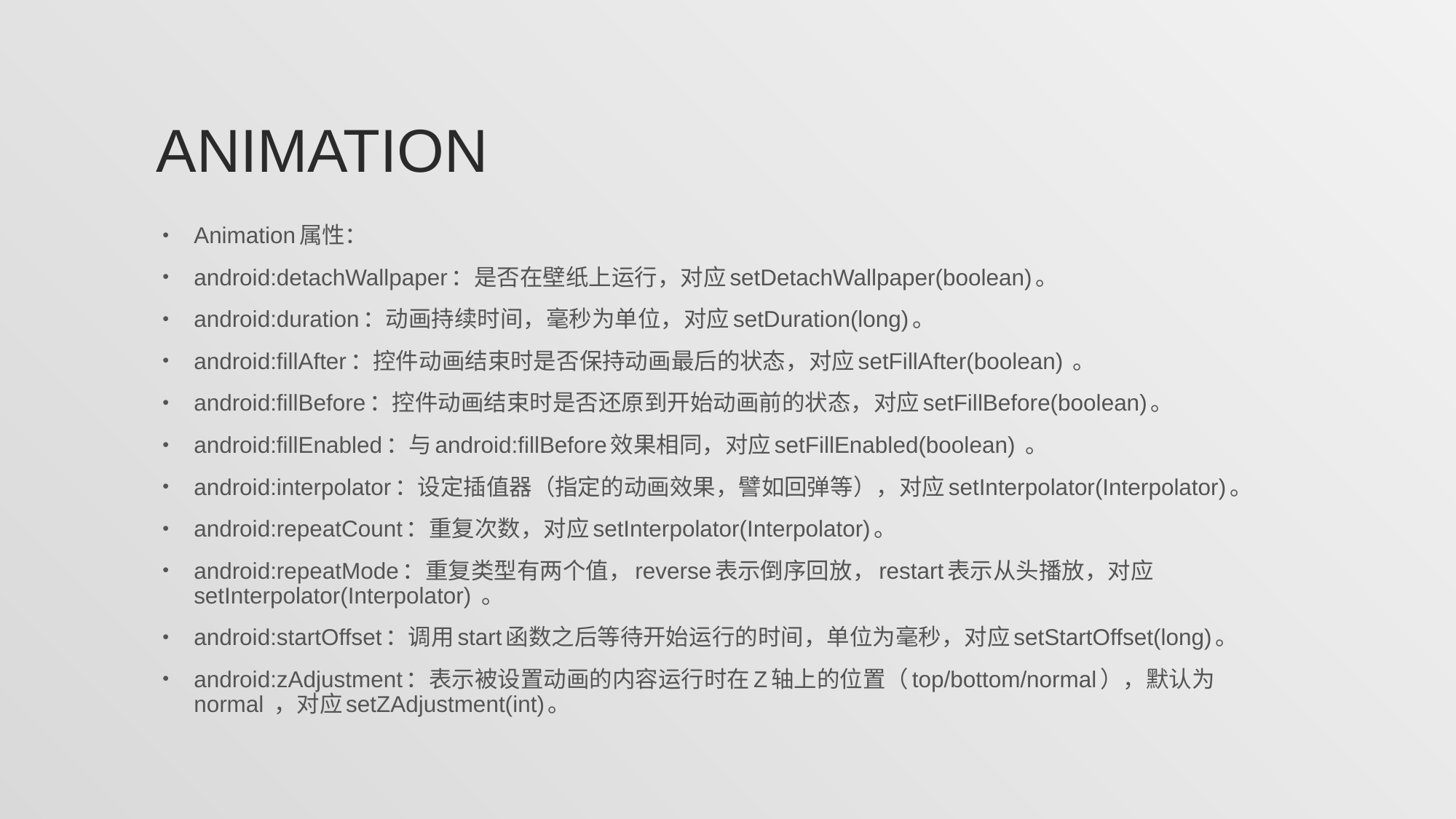

# animation
Animation属性：
android:detachWallpaper：是否在壁纸上运行，对应setDetachWallpaper(boolean)。
android:duration：动画持续时间，毫秒为单位，对应setDuration(long)。
android:fillAfter：控件动画结束时是否保持动画最后的状态，对应setFillAfter(boolean) 。
android:fillBefore：控件动画结束时是否还原到开始动画前的状态，对应setFillBefore(boolean)。
android:fillEnabled：与android:fillBefore效果相同，对应setFillEnabled(boolean) 。
android:interpolator：设定插值器（指定的动画效果，譬如回弹等），对应setInterpolator(Interpolator)。
android:repeatCount：重复次数，对应setInterpolator(Interpolator)。
android:repeatMode：重复类型有两个值，reverse表示倒序回放，restart表示从头播放，对应setInterpolator(Interpolator) 。
android:startOffset：调用start函数之后等待开始运行的时间，单位为毫秒，对应setStartOffset(long)。
android:zAdjustment：表示被设置动画的内容运行时在Z轴上的位置（top/bottom/normal），默认为normal ，对应setZAdjustment(int)。